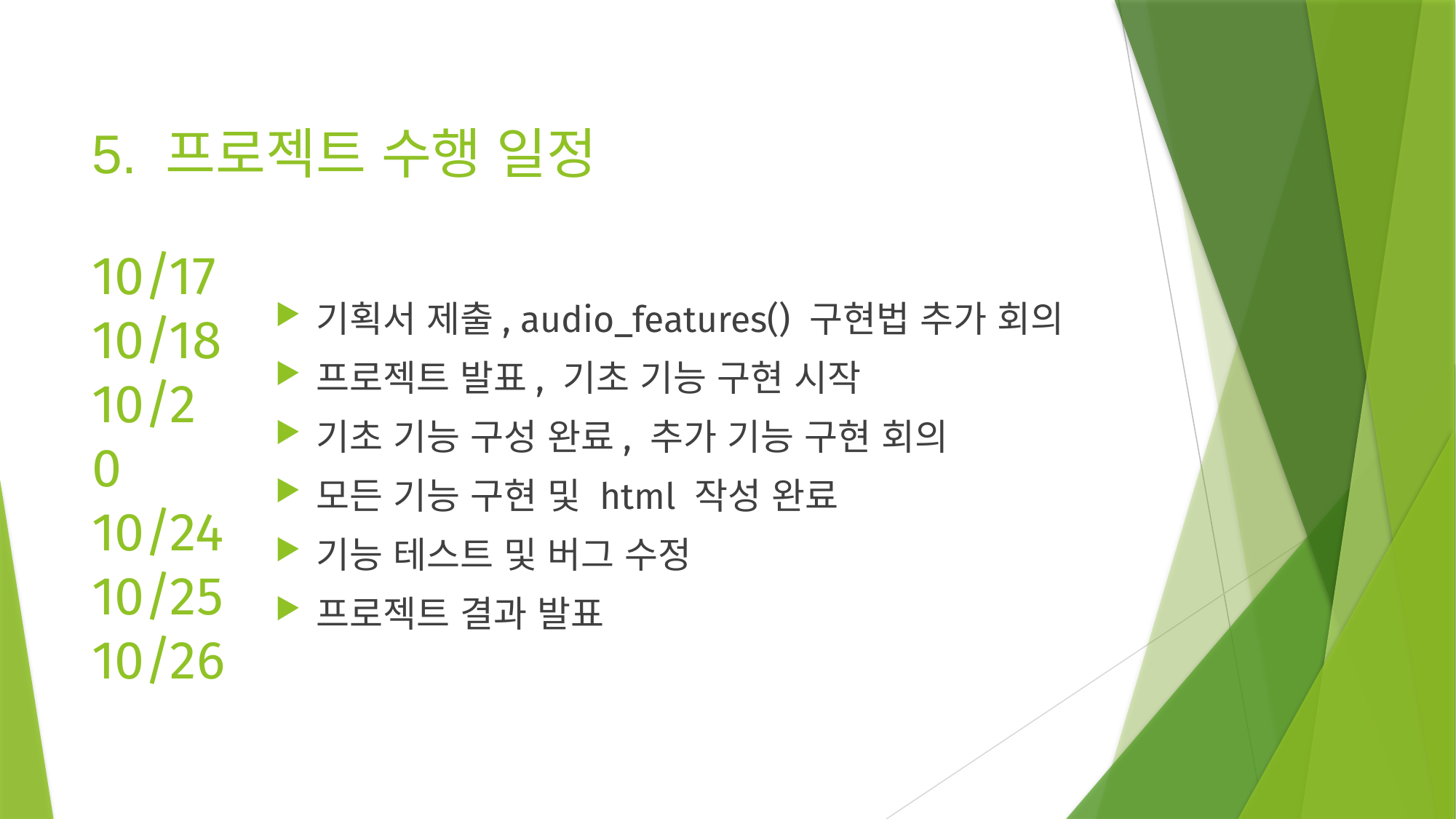

5. 프로젝트 수행 일정
# 10/17 10/18 10/20 10/24 10/25 10/26
기획서 제출, audio_features() 구현법 추가 회의
프로젝트 발표, 기초 기능 구현 시작
기초 기능 구성 완료, 추가 기능 구현 회의
모든 기능 구현 및 html 작성 완료
기능 테스트 및 버그 수정
프로젝트 결과 발표